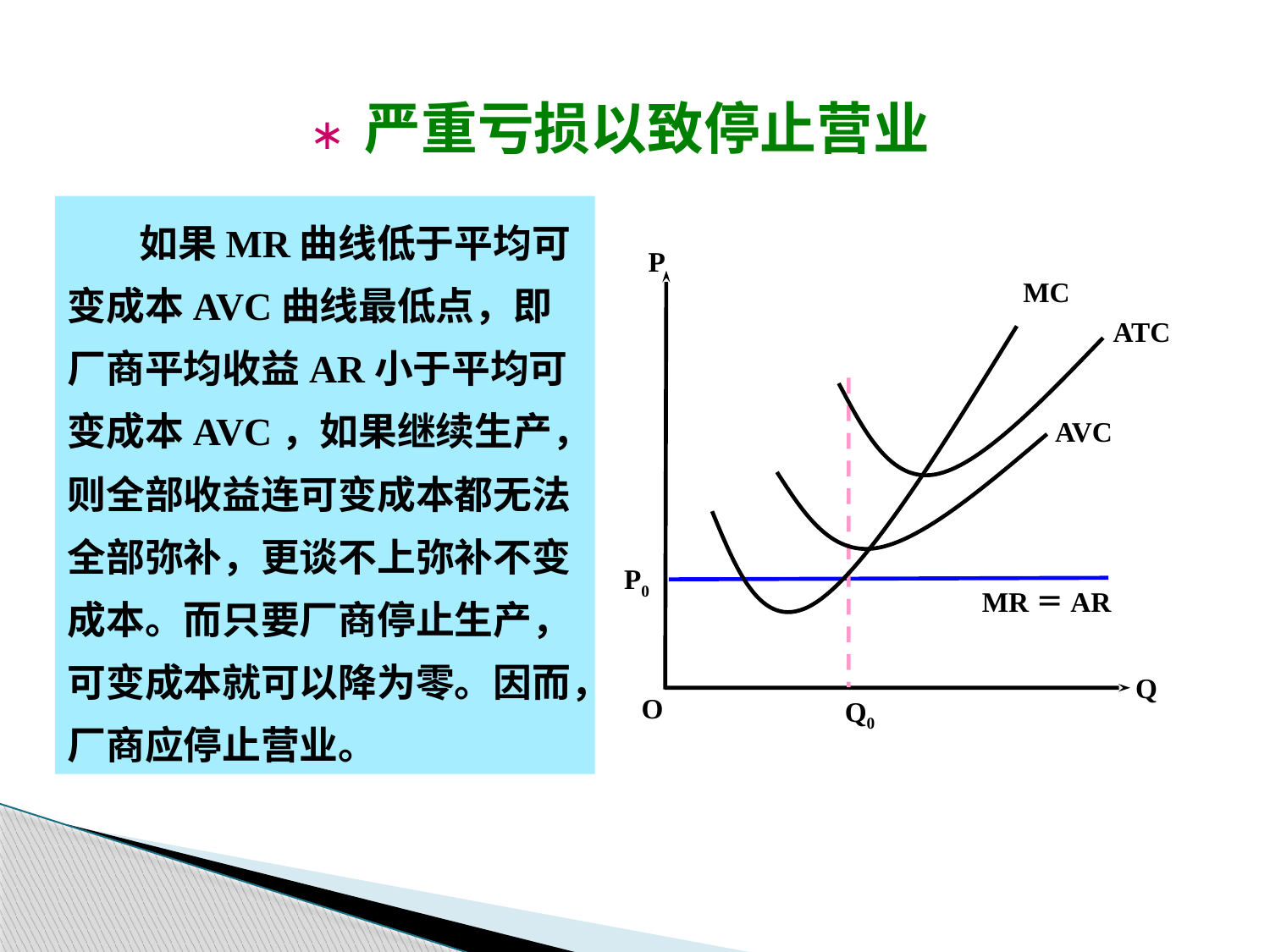

∗ 严重亏损以致停止营业
       如果MR曲线低于平均可变成本AVC曲线最低点，即厂商平均收益AR小于平均可变成本AVC，如果继续生产，则全部收益连可变成本都无法全部弥补，更谈不上弥补不变成本。而只要厂商停止生产，可变成本就可以降为零。因而，厂商应停止营业。
P
MC

ATC

AVC

MR＝AR
Q0

P0
Q
O